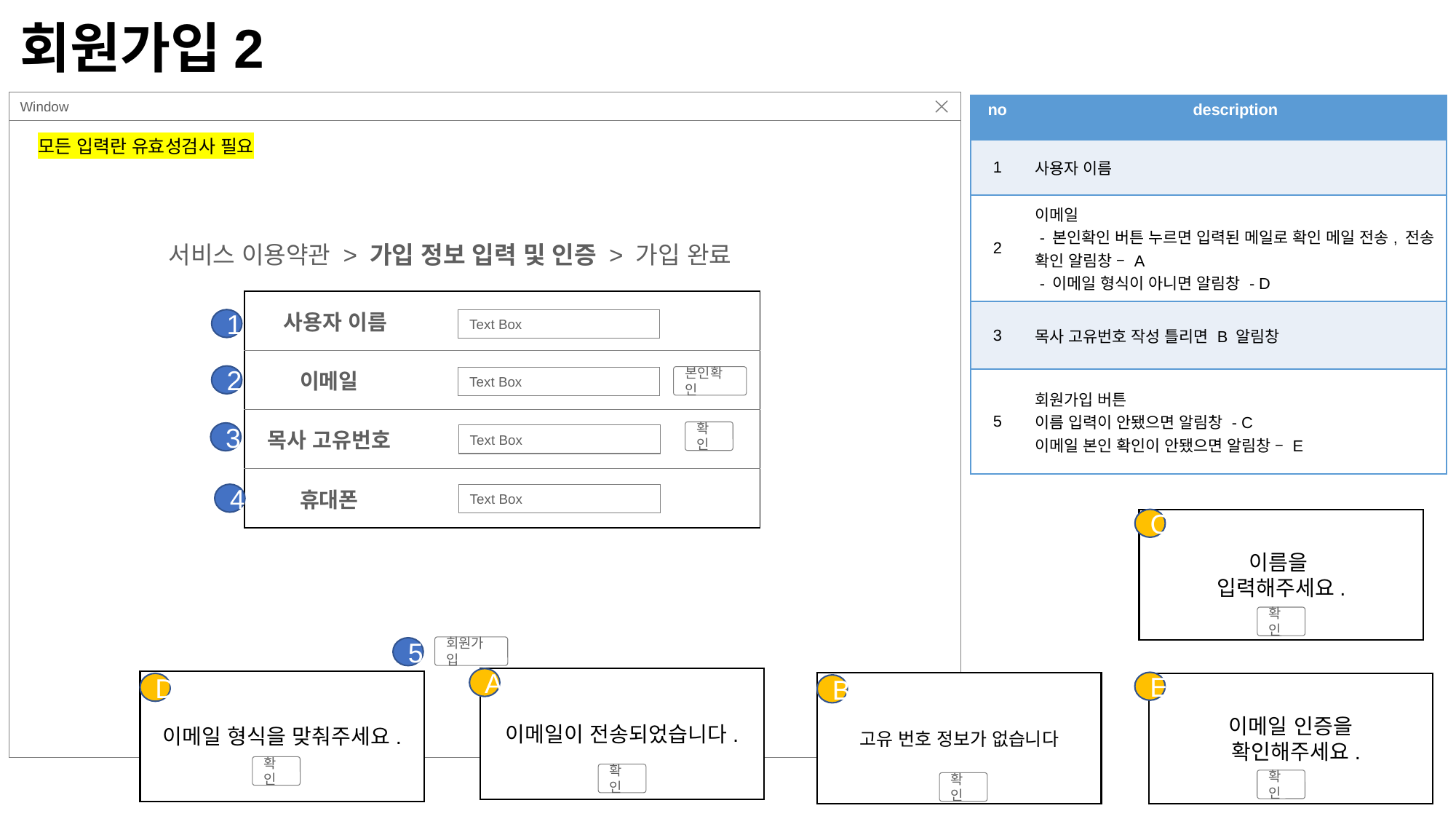

# 회원가입2
Window

| no | description |
| --- | --- |
| 1 | 사용자 이름 |
| 2 | 이메일 - 본인확인 버튼 누르면 입력된 메일로 확인 메일 전송, 전송 확인 알림창 – A - 이메일 형식이 아니면 알림창 - D |
| 3 | 목사 고유번호 작성 틀리면 B 알림창 |
| 5 | 회원가입 버튼 이름 입력이 안됐으면 알림창 - C 이메일 본인 확인이 안됐으면 알림창 – E |
모든 입력란 유효성검사 필요
서비스 이용약관 > 가입 정보 입력 및 인증 > 가입 완료
| 사용자 이름 |  |
| --- | --- |
| 이메일 |  |
| 목사 고유번호 |  |
| 휴대폰 |  |
1
Text Box
2
본인확인
Text Box
확인
3
Text Box
4
Text Box
C
이름을
입력해주세요.
확인
회원가입
5
A
이메일이 전송되었습니다.
이메일 형식을 맞춰주세요.
E
고유 번호 정보가 없습니다
이메일 인증을
 확인해주세요.
D
B
확인
확인
확인
확인